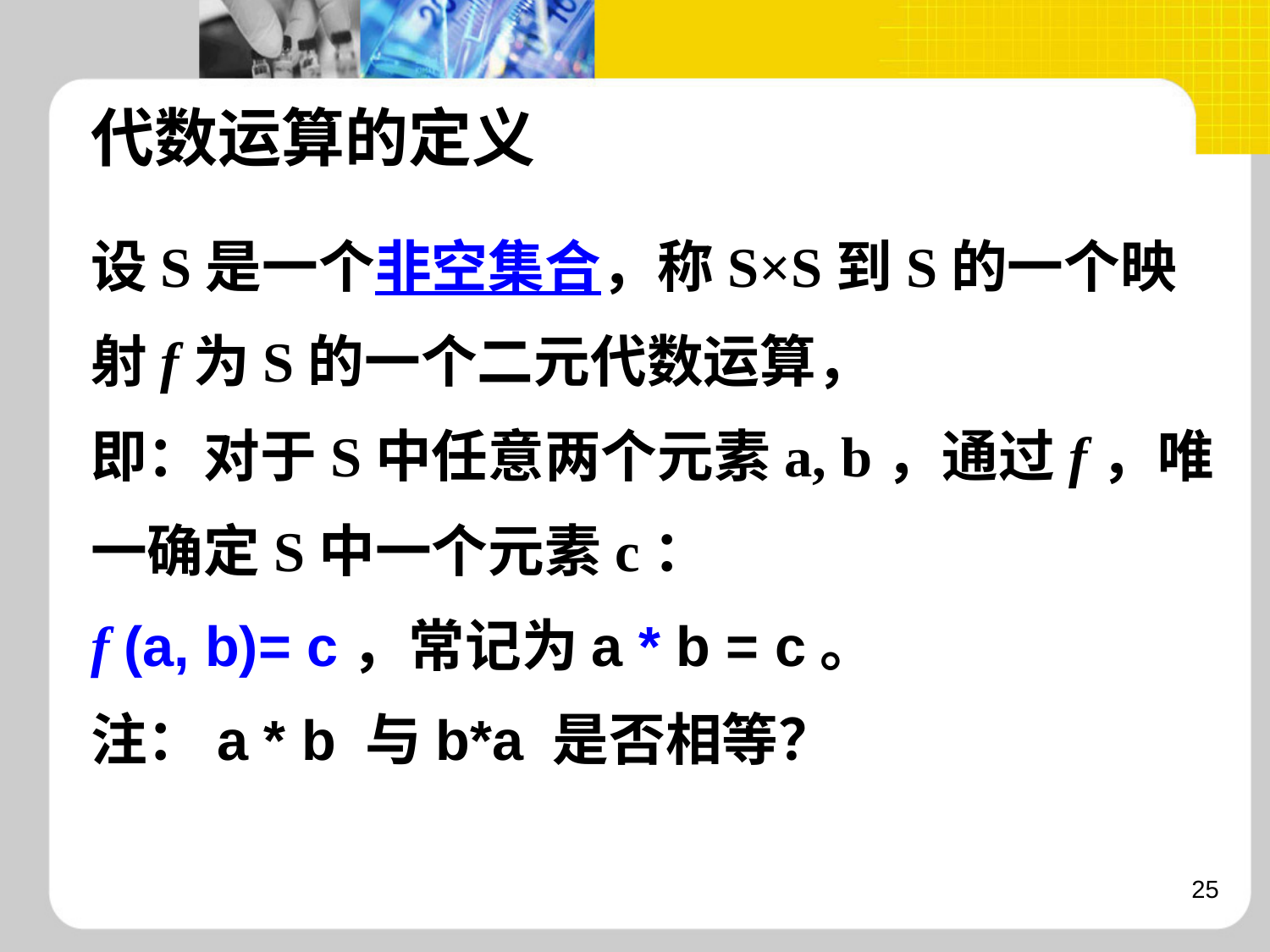

代数运算的定义
设S是一个非空集合，称S×S到S的一个映射f为S的一个二元代数运算，
即：对于S中任意两个元素a, b，通过f，唯一确定S中一个元素c：
f (a, b)= c，常记为a * b = c。
注：a * b 与b*a 是否相等？

25